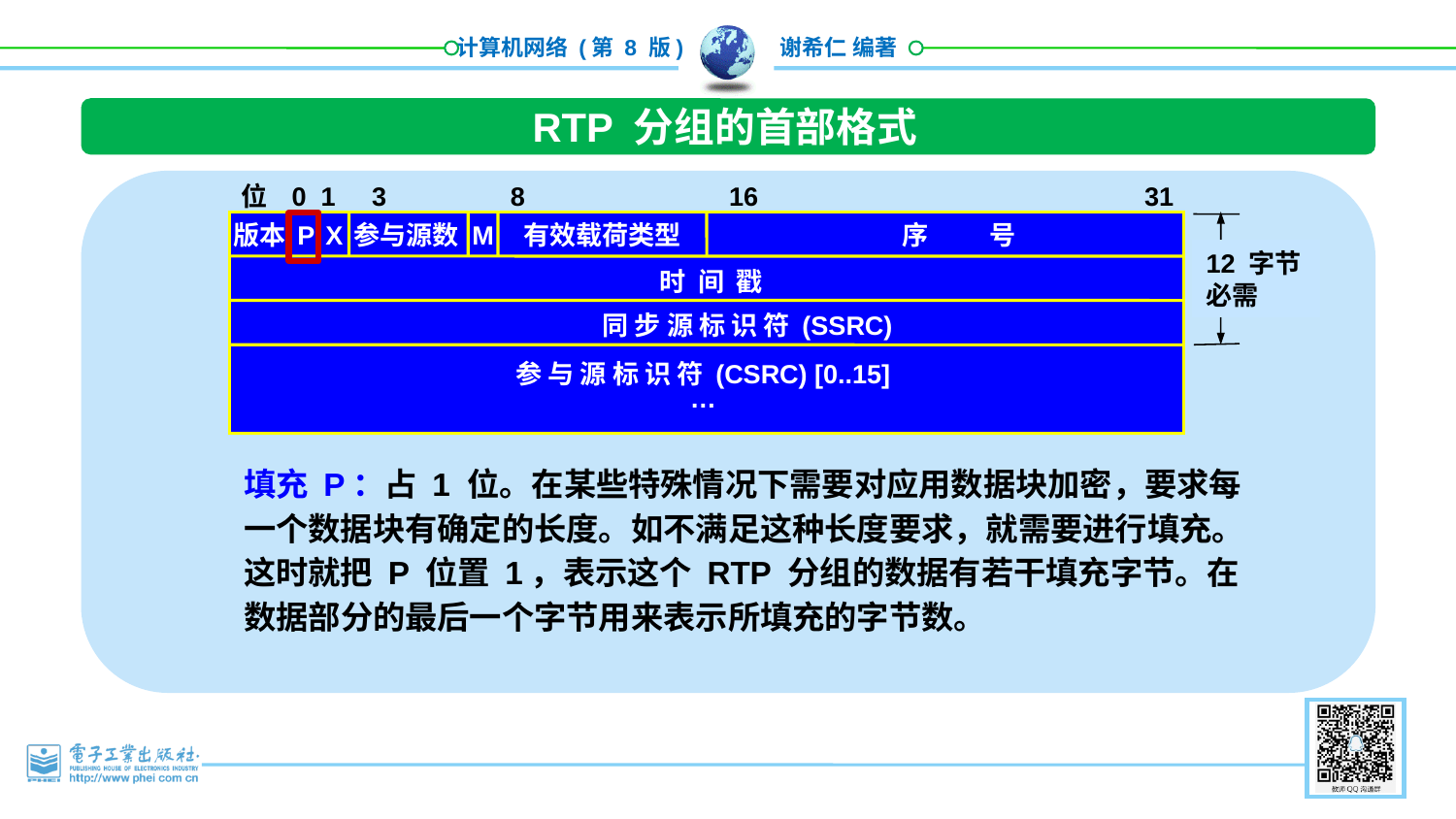

RTP 分组的首部格式

位   0  1     3                 8                            16                                                     31
版本

参与源数

有效载荷类型

X
M
序          号
P

12 字节
必需

时  间  戳

同 步 源 标 识 符 (SSRC)

参 与 源 标 识 符 (CSRC) [0..15]
…
填充 P：占 1 位。在某些特殊情况下需要对应用数据块加密，要求每一个数据块有确定的长度。如不满足这种长度要求，就需要进行填充。这时就把 P 位置 1，表示这个 RTP 分组的数据有若干填充字节。在数据部分的最后一个字节用来表示所填充的字节数。